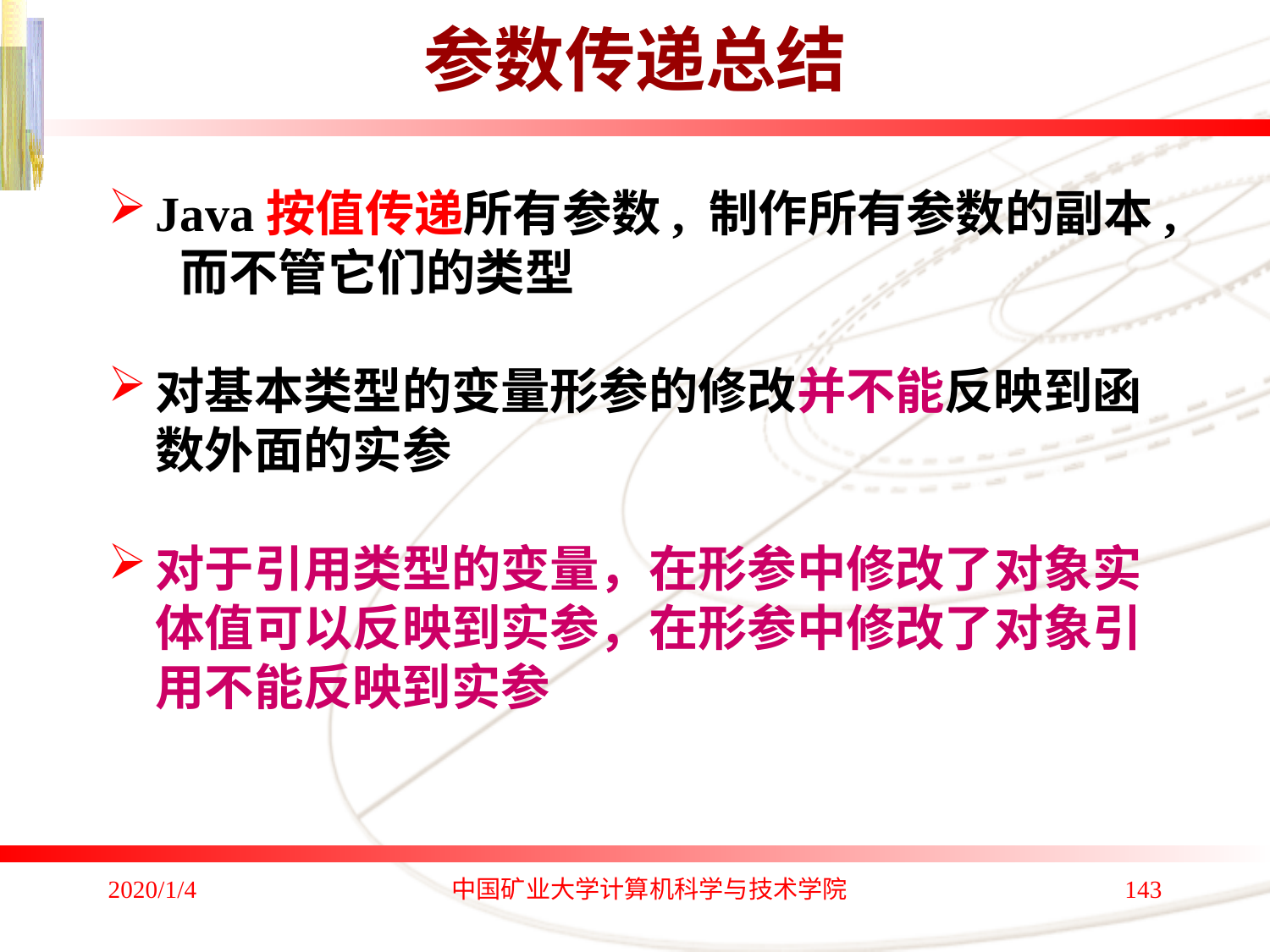

# 参数传递总结
Java按值传递所有参数, 制作所有参数的副本, 而不管它们的类型

对基本类型的变量形参的修改并不能反映到函数外面的实参

对于引用类型的变量，在形参中修改了对象实体值可以反映到实参，在形参中修改了对象引用不能反映到实参

2020/1/4
中国矿业大学计算机科学与技术学院
143